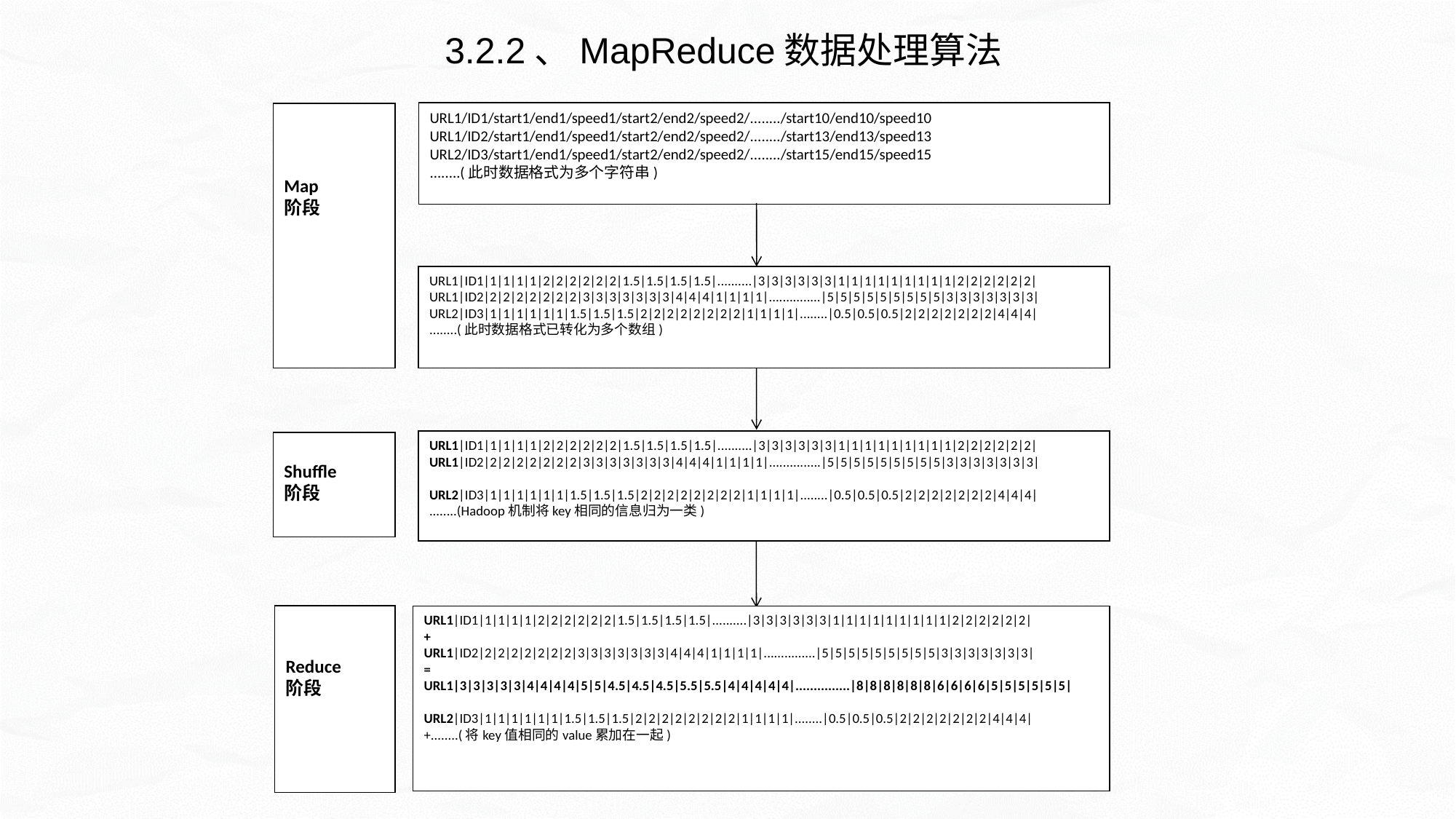

3.2.2、MapReduce数据处理算法
URL1/ID1/start1/end1/speed1/start2/end2/speed2/......../start10/end10/speed10
URL1/ID2/start1/end1/speed1/start2/end2/speed2/......../start13/end13/speed13
URL2/ID3/start1/end1/speed1/start2/end2/speed2/......../start15/end15/speed15
........(此时数据格式为多个字符串)

Map
阶段

URL1|ID1|1|1|1|1|2|2|2|2|2|2|1.5|1.5|1.5|1.5|..........|3|3|3|3|3|3|1|1|1|1|1|1|1|1|1|2|2|2|2|2|2|
URL1|ID2|2|2|2|2|2|2|2|3|3|3|3|3|3|3|4|4|4|1|1|1|1|...............|5|5|5|5|5|5|5|5|5|3|3|3|3|3|3|3|
URL2|ID3|1|1|1|1|1|1|1.5|1.5|1.5|2|2|2|2|2|2|2|2|1|1|1|1|........|0.5|0.5|0.5|2|2|2|2|2|2|2|4|4|4|
........(此时数据格式已转化为多个数组)

URL1|ID1|1|1|1|1|2|2|2|2|2|2|1.5|1.5|1.5|1.5|..........|3|3|3|3|3|3|1|1|1|1|1|1|1|1|1|2|2|2|2|2|2|
URL1|ID2|2|2|2|2|2|2|2|3|3|3|3|3|3|3|4|4|4|1|1|1|1|...............|5|5|5|5|5|5|5|5|5|3|3|3|3|3|3|3|

URL2|ID3|1|1|1|1|1|1|1.5|1.5|1.5|2|2|2|2|2|2|2|2|1|1|1|1|........|0.5|0.5|0.5|2|2|2|2|2|2|2|4|4|4|
........(Hadoop机制将key相同的信息归为一类)

Shuffle
阶段

Reduce
阶段
URL1|ID1|1|1|1|1|2|2|2|2|2|2|1.5|1.5|1.5|1.5|..........|3|3|3|3|3|3|1|1|1|1|1|1|1|1|1|2|2|2|2|2|2|
+
URL1|ID2|2|2|2|2|2|2|2|3|3|3|3|3|3|3|4|4|4|1|1|1|1|...............|5|5|5|5|5|5|5|5|5|3|3|3|3|3|3|3|
=
URL1|3|3|3|3|3|4|4|4|4|5|5|4.5|4.5|4.5|5.5|5.5|4|4|4|4|4|...............|8|8|8|8|8|8|6|6|6|6|5|5|5|5|5|5|

URL2|ID3|1|1|1|1|1|1|1.5|1.5|1.5|2|2|2|2|2|2|2|2|1|1|1|1|........|0.5|0.5|0.5|2|2|2|2|2|2|2|4|4|4|
+........(将key值相同的value累加在一起)